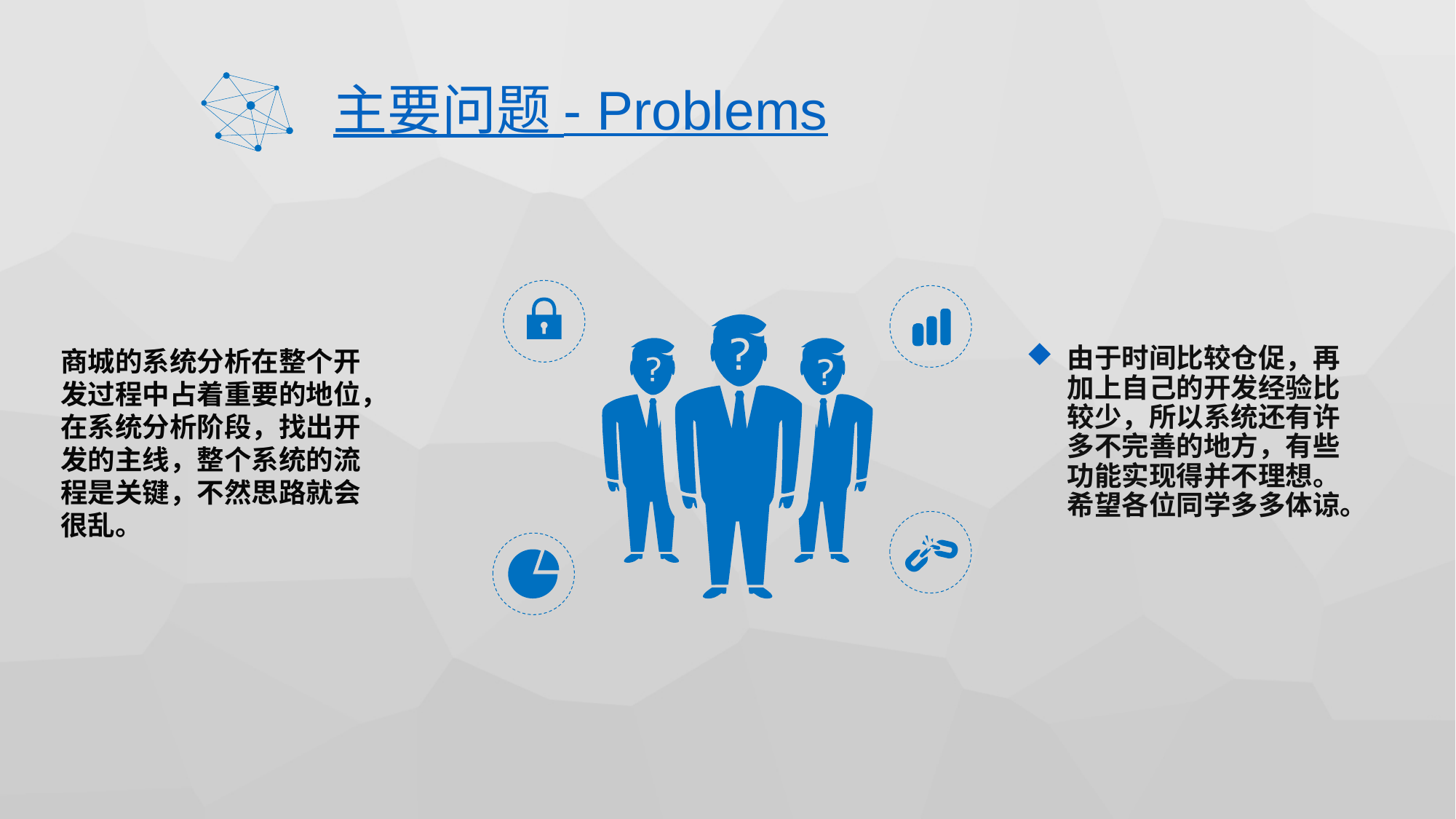

# 主要问题 - Problems

商城的系统分析在整个开发过程中占着重要的地位，在系统分析阶段，找出开发的主线，整个系统的流程是关键，不然思路就会很乱。
由于时间比较仓促，再加上自己的开发经验比较少，所以系统还有许多不完善的地方，有些功能实现得并不理想。希望各位同学多多体谅。